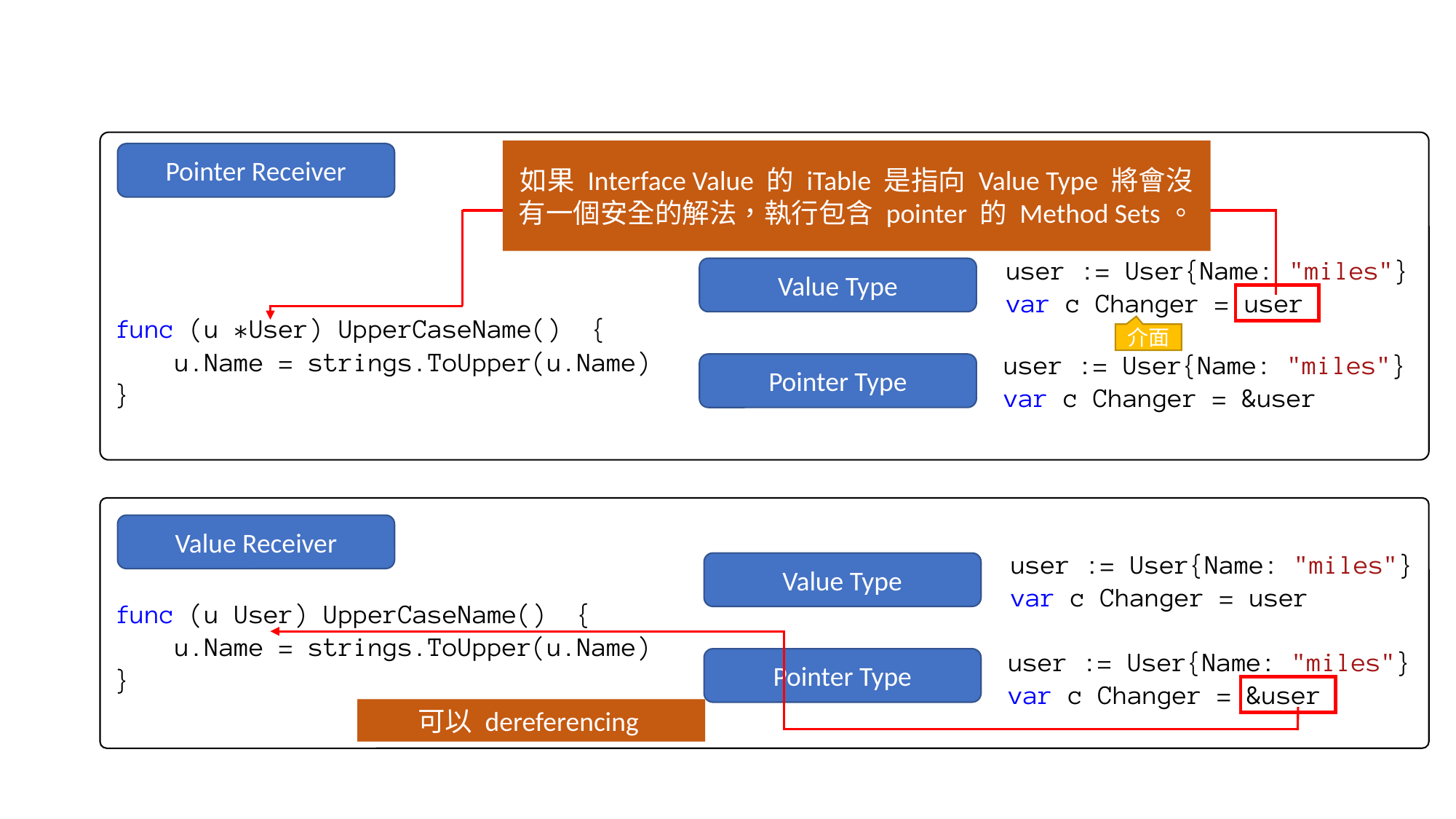

如果 Interface Value 的 iTable 是指向 Value Type 將會沒有一個安全的解法，執行包含 pointer 的 Method Sets。
Pointer Receiver
user := User{Name: "miles"}
var c Changer = user
Value Type

func (u *User) UpperCaseName()  {
    u.Name = strings.ToUpper(u.Name)
}
介面
user := User{Name: "miles"}
var c Changer = &user
Pointer Type

Value Receiver
user := User{Name: "miles"}
var c Changer = user
Value Type
func (u User) UpperCaseName()  {
    u.Name = strings.ToUpper(u.Name)
}
user := User{Name: "miles"}
var c Changer = &user
Pointer Type

可以 dereferencing